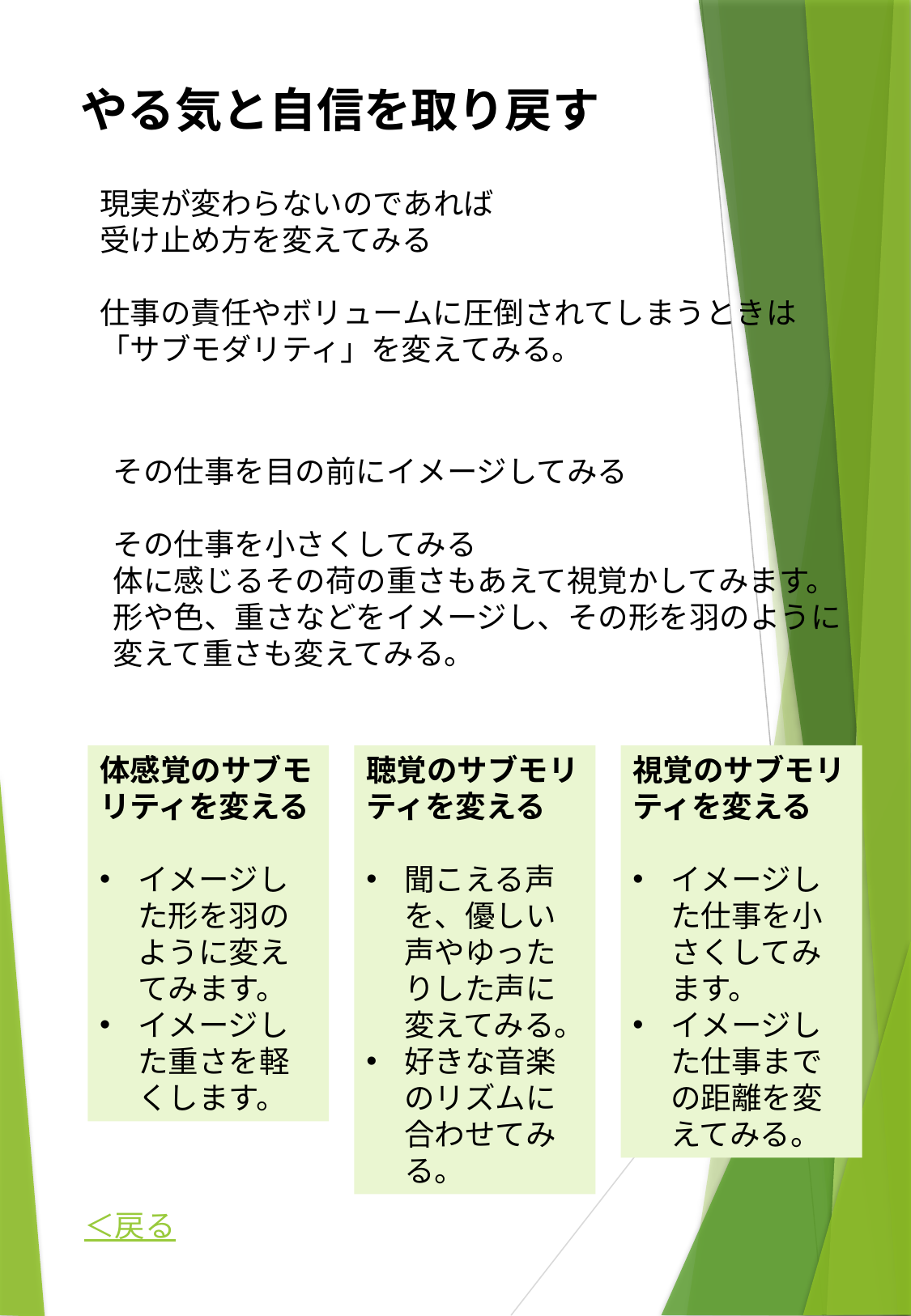

やる気と自信を取り戻す
現実が変わらないのであれば
受け止め方を変えてみる

仕事の責任やボリュームに圧倒されてしまうときは「サブモダリティ」を変えてみる。
その仕事を目の前にイメージしてみる

その仕事を小さくしてみる
体に感じるその荷の重さもあえて視覚かしてみます。
形や色、重さなどをイメージし、その形を羽のように変えて重さも変えてみる。
体感覚のサブモリティを変える

イメージした形を羽のように変えてみます。
イメージした重さを軽くします。
聴覚のサブモリティを変える

聞こえる声を、優しい声やゆったりした声に変えてみる。
好きな音楽のリズムに合わせてみる。
視覚のサブモリティを変える

イメージした仕事を小さくしてみます。
イメージした仕事までの距離を変えてみる。
＜戻る